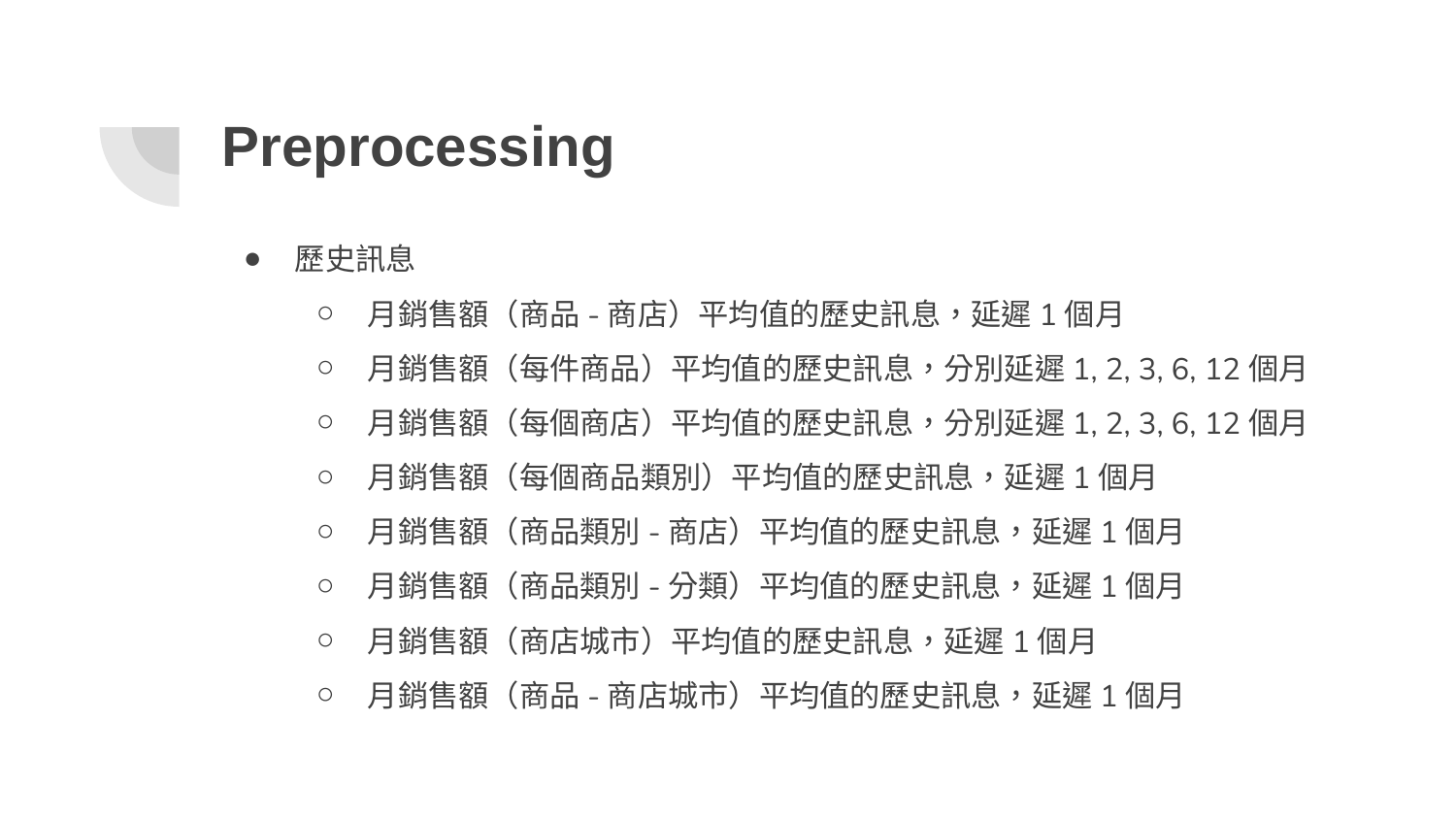

# Preprocessing
歷史訊息
月銷售額（商品-商店）平均值的歷史訊息，延遲1個月
月銷售額（每件商品）平均值的歷史訊息，分別延遲1, 2, 3, 6, 12個月
月銷售額（每個商店）平均值的歷史訊息，分別延遲1, 2, 3, 6, 12個月
月銷售額（每個商品類別）平均值的歷史訊息，延遲1個月
月銷售額（商品類別-商店）平均值的歷史訊息，延遲1個月
月銷售額（商品類別-分類）平均值的歷史訊息，延遲1個月
月銷售額（商店城市）平均值的歷史訊息，延遲1個月
月銷售額（商品-商店城市）平均值的歷史訊息，延遲1個月